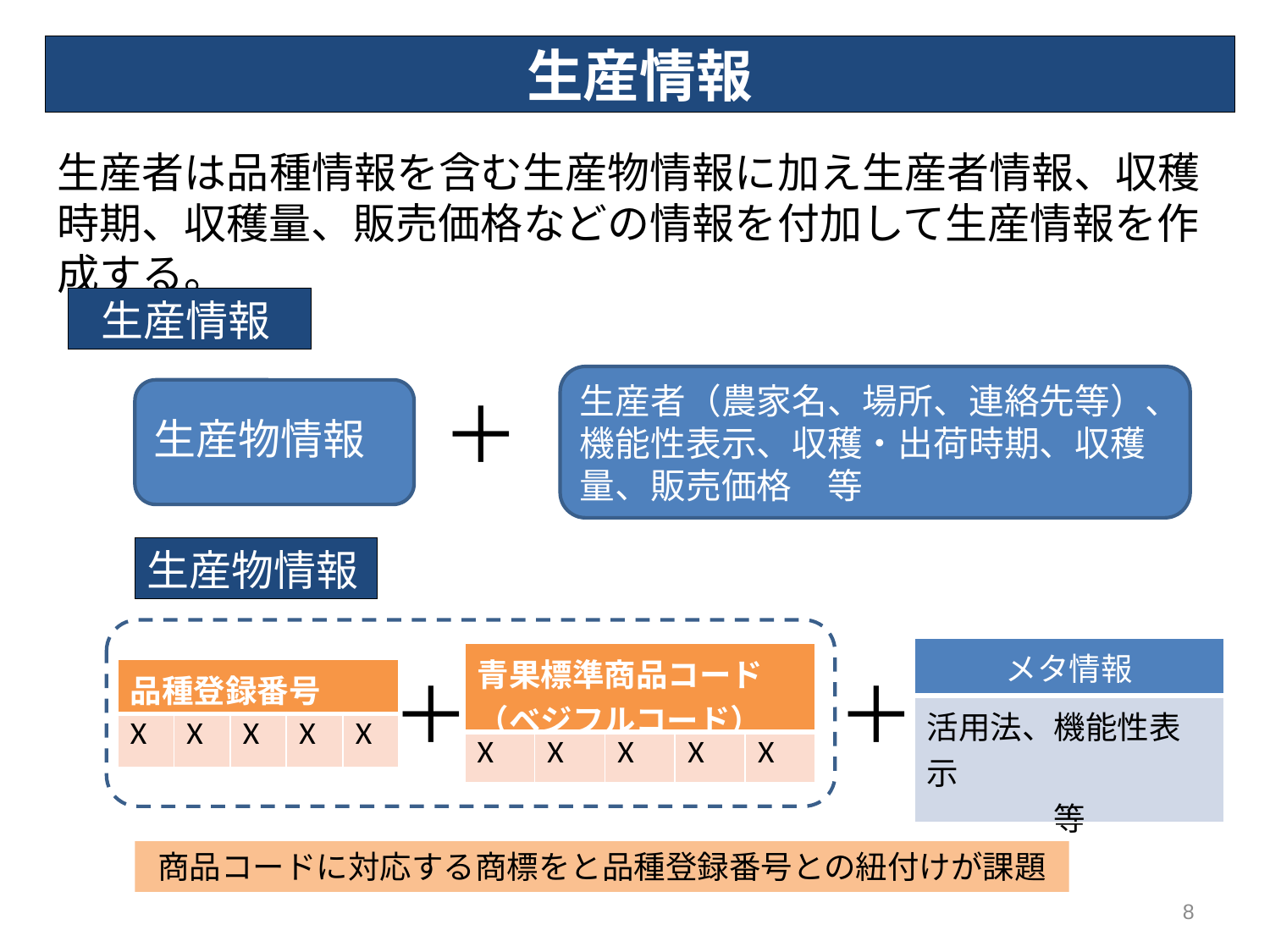

生産情報
生産者は品種情報を含む生産物情報に加え生産者情報、収穫時期、収穫量、販売価格などの情報を付加して生産情報を作成する。
生産情報
生産者（農家名、場所、連絡先等）、機能性表示、収穫・出荷時期、収穫量、販売価格　等

生産物情報

＋
生産物情報

| メタ情報 |
| --- |
| 活用法、機能性表示 　　　　等 |
| 青果標準商品コード （ベジフルコード） |  |  |  |  |
| --- | --- | --- | --- | --- |
| X | X | X | X | X |
| 品種登録番号 |  |  |  |  |
| --- | --- | --- | --- | --- |
| X | X | X | X | X |
＋
＋
商品コードに対応する商標をと品種登録番号との紐付けが課題
8